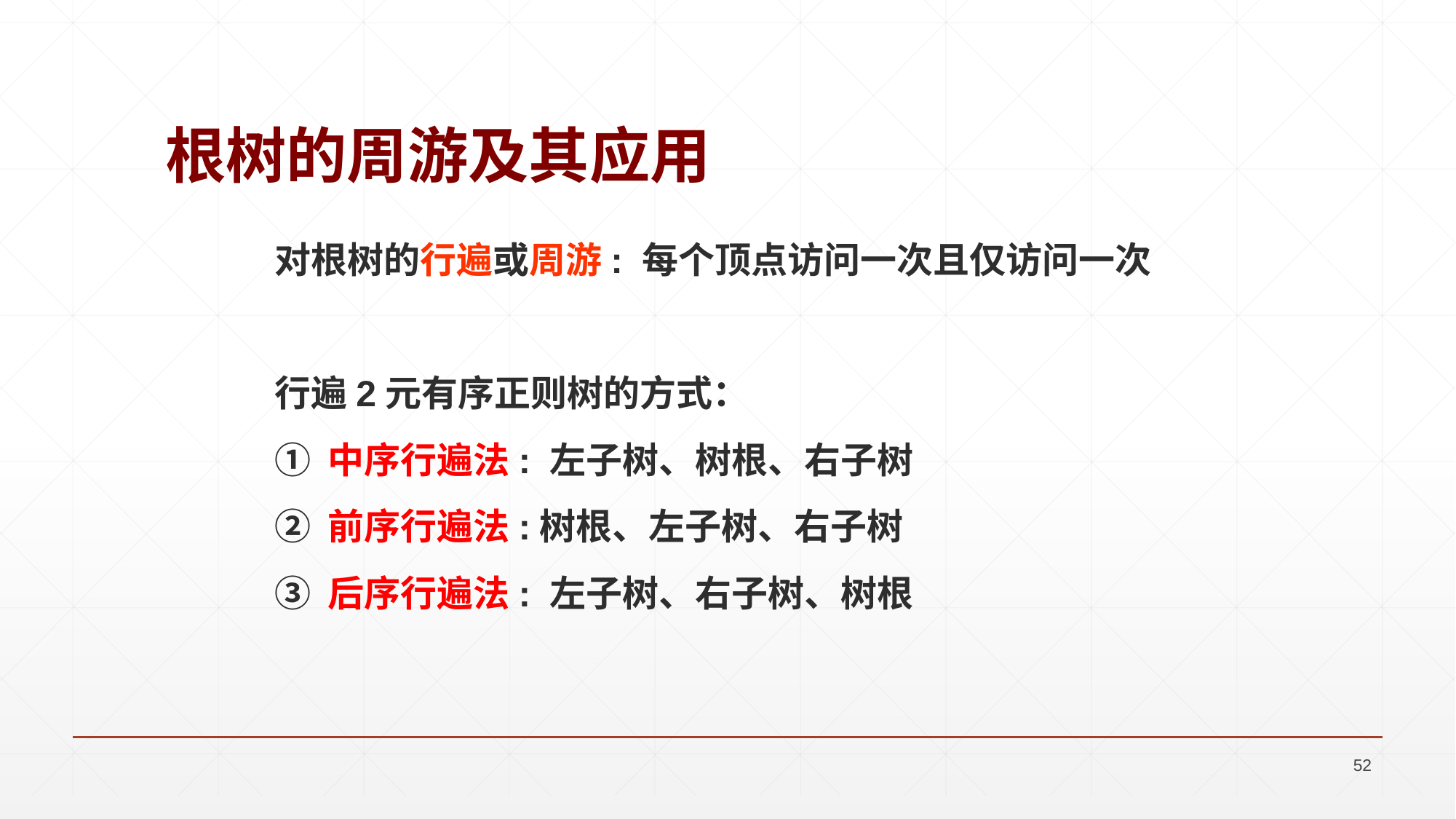

# 根树的周游及其应用
对根树的行遍或周游: 每个顶点访问一次且仅访问一次

行遍2元有序正则树的方式：
① 中序行遍法: 左子树、树根、右子树
② 前序行遍法:树根、左子树、右子树
③ 后序行遍法: 左子树、右子树、树根
52